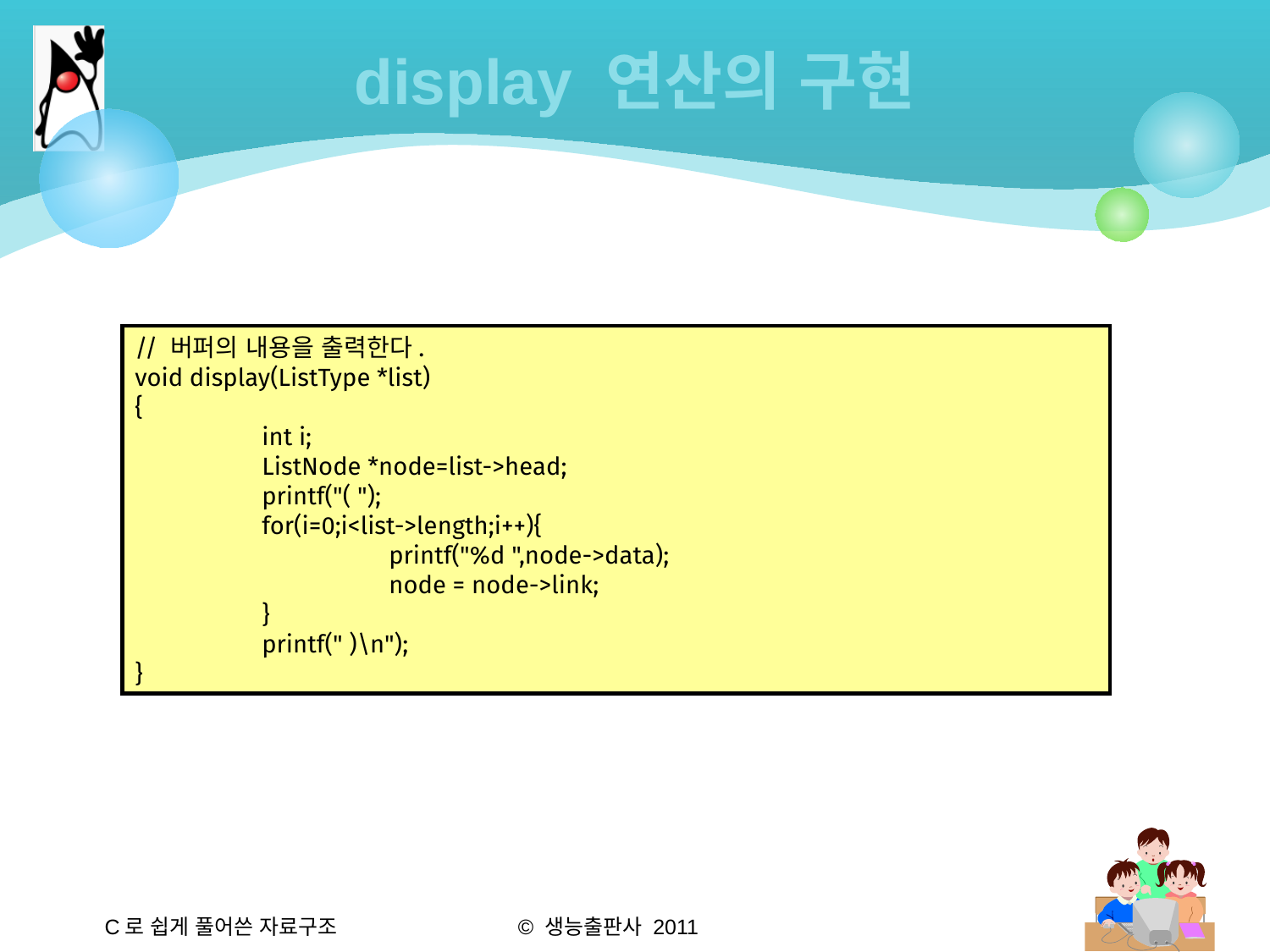

# display 연산의 구현
// 버퍼의 내용을 출력한다.
void display(ListType *list)
{
	int i;
	ListNode *node=list->head;
	printf("( ");
	for(i=0;i<list->length;i++){
		printf("%d ",node->data);
		node = node->link;
	}
	printf(" )\n");
}